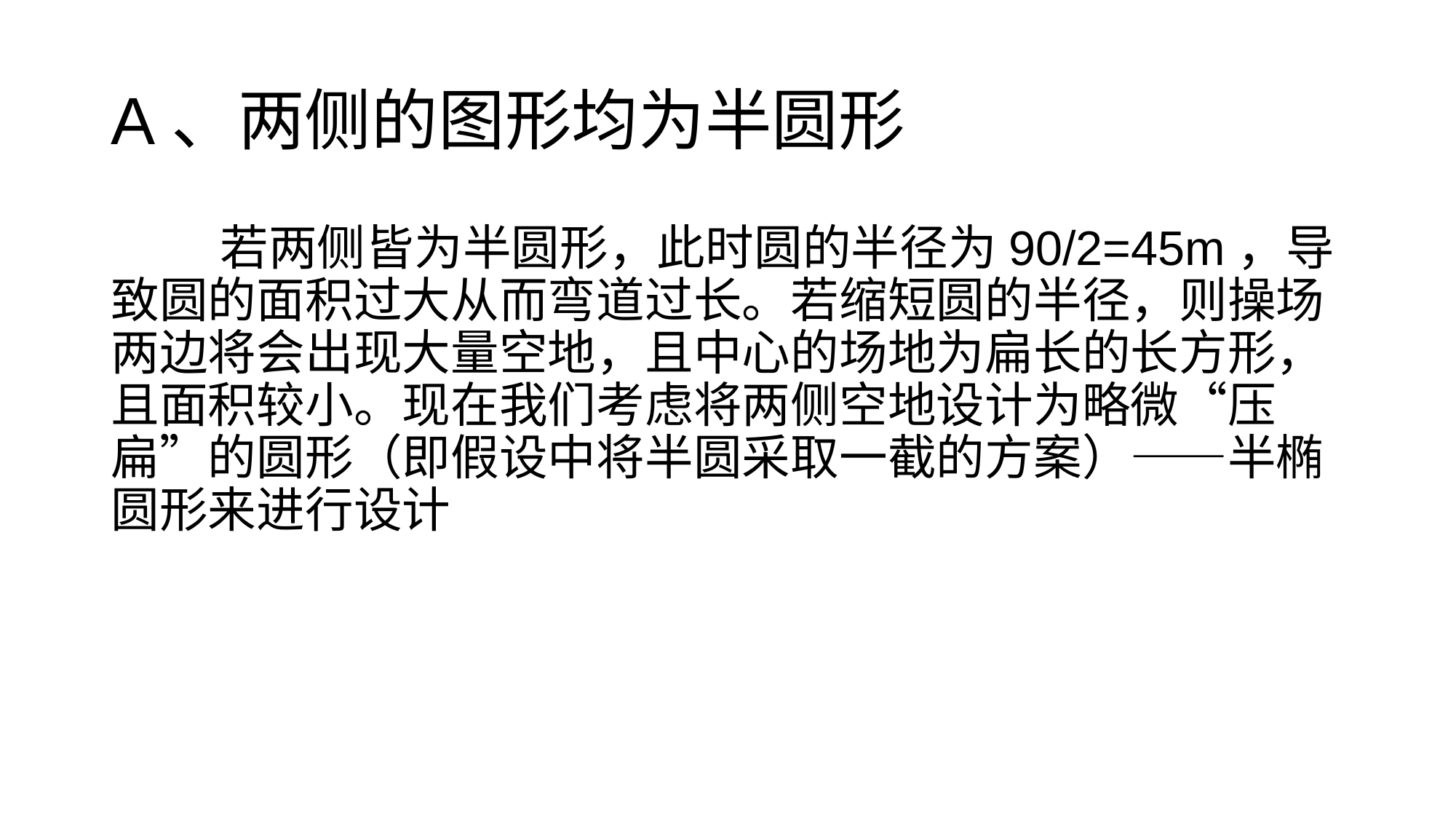

# A、两侧的图形均为半圆形
	若两侧皆为半圆形，此时圆的半径为90/2=45m，导致圆的面积过大从而弯道过长。若缩短圆的半径，则操场两边将会出现大量空地，且中心的场地为扁长的长方形，且面积较小。现在我们考虑将两侧空地设计为略微“压扁”的圆形（即假设中将半圆采取一截的方案）——半椭圆形来进行设计